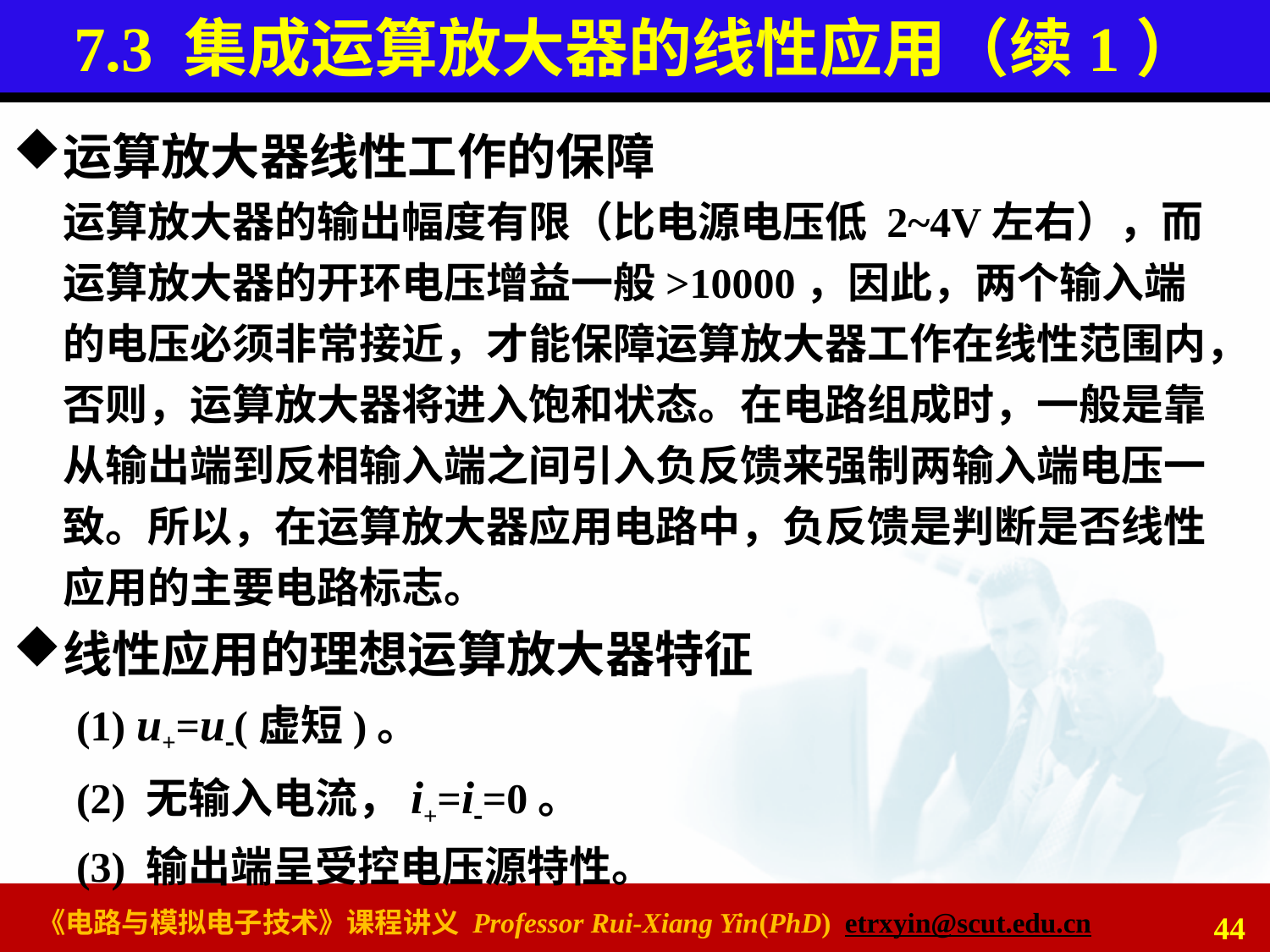

# 7.3 集成运算放大器的线性应用（续1）
运算放大器线性工作的保障
运算放大器的输出幅度有限（比电源电压低 2~4V左右），而运算放大器的开环电压增益一般>10000，因此，两个输入端的电压必须非常接近，才能保障运算放大器工作在线性范围内，否则，运算放大器将进入饱和状态。在电路组成时，一般是靠从输出端到反相输入端之间引入负反馈来强制两输入端电压一致。所以，在运算放大器应用电路中，负反馈是判断是否线性应用的主要电路标志。
线性应用的理想运算放大器特征
      (1) u+=u−(虚短)。
      (2) 无输入电流，i+=i−=0。
      (3) 输出端呈受控电压源特性。
44